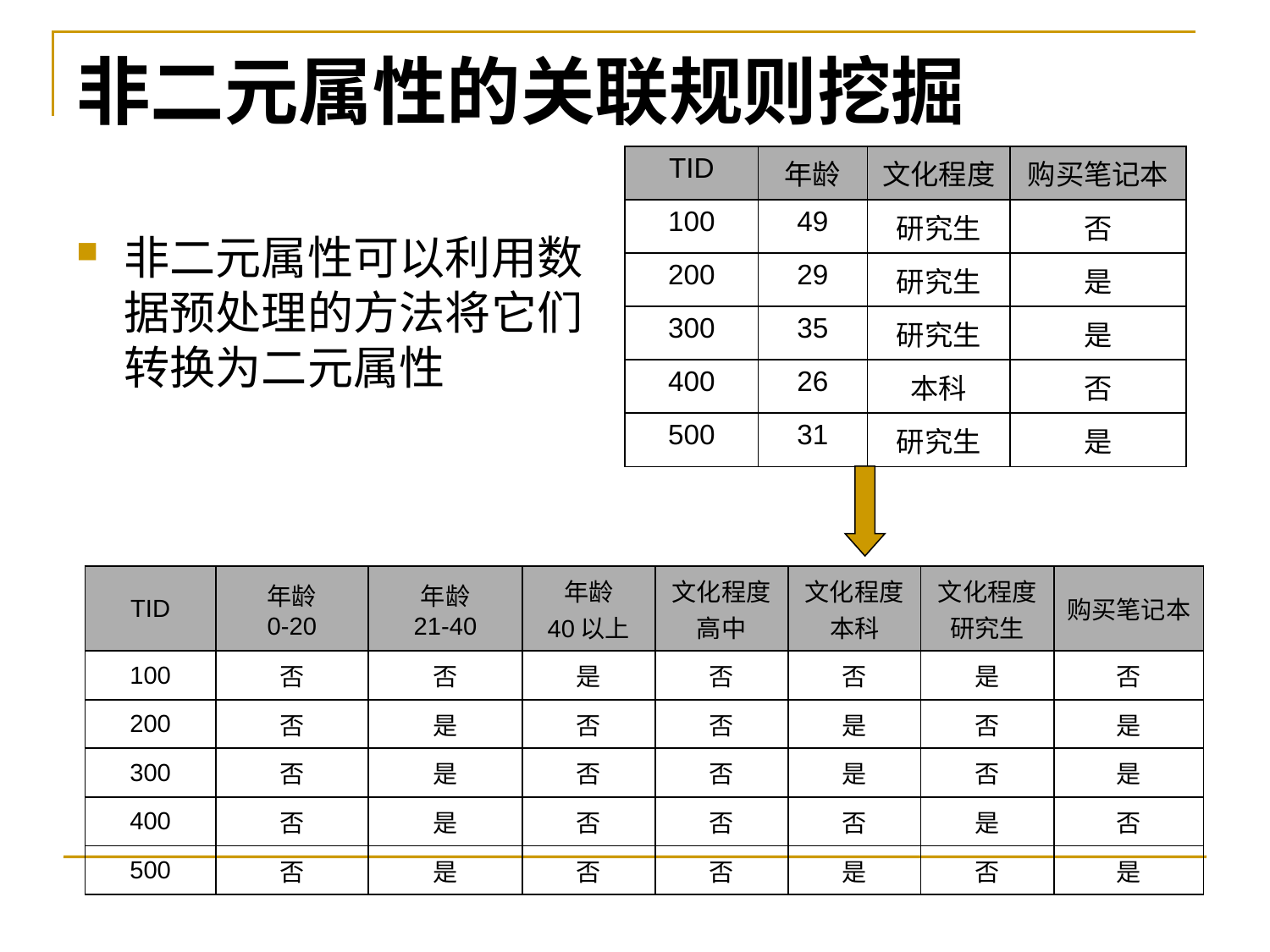

# 非二元属性的关联规则挖掘
| TID | 年龄 | 文化程度 | 购买笔记本 |
| --- | --- | --- | --- |
| 100 | 49 | 研究生 | 否 |
| 200 | 29 | 研究生 | 是 |
| 300 | 35 | 研究生 | 是 |
| 400 | 26 | 本科 | 否 |
| 500 | 31 | 研究生 | 是 |
非二元属性可以利用数据预处理的方法将它们转换为二元属性

| TID | 年龄 0-20 | 年龄 21-40 | 年龄 40以上 | 文化程度 高中 | 文化程度 本科 | 文化程度 研究生 | 购买笔记本 |
| --- | --- | --- | --- | --- | --- | --- | --- |
| 100 | 否 | 否 | 是 | 否 | 否 | 是 | 否 |
| 200 | 否 | 是 | 否 | 否 | 是 | 否 | 是 |
| 300 | 否 | 是 | 否 | 否 | 是 | 否 | 是 |
| 400 | 否 | 是 | 否 | 否 | 否 | 是 | 否 |
| 500 | 否 | 是 | 否 | 否 | 是 | 否 | 是 |